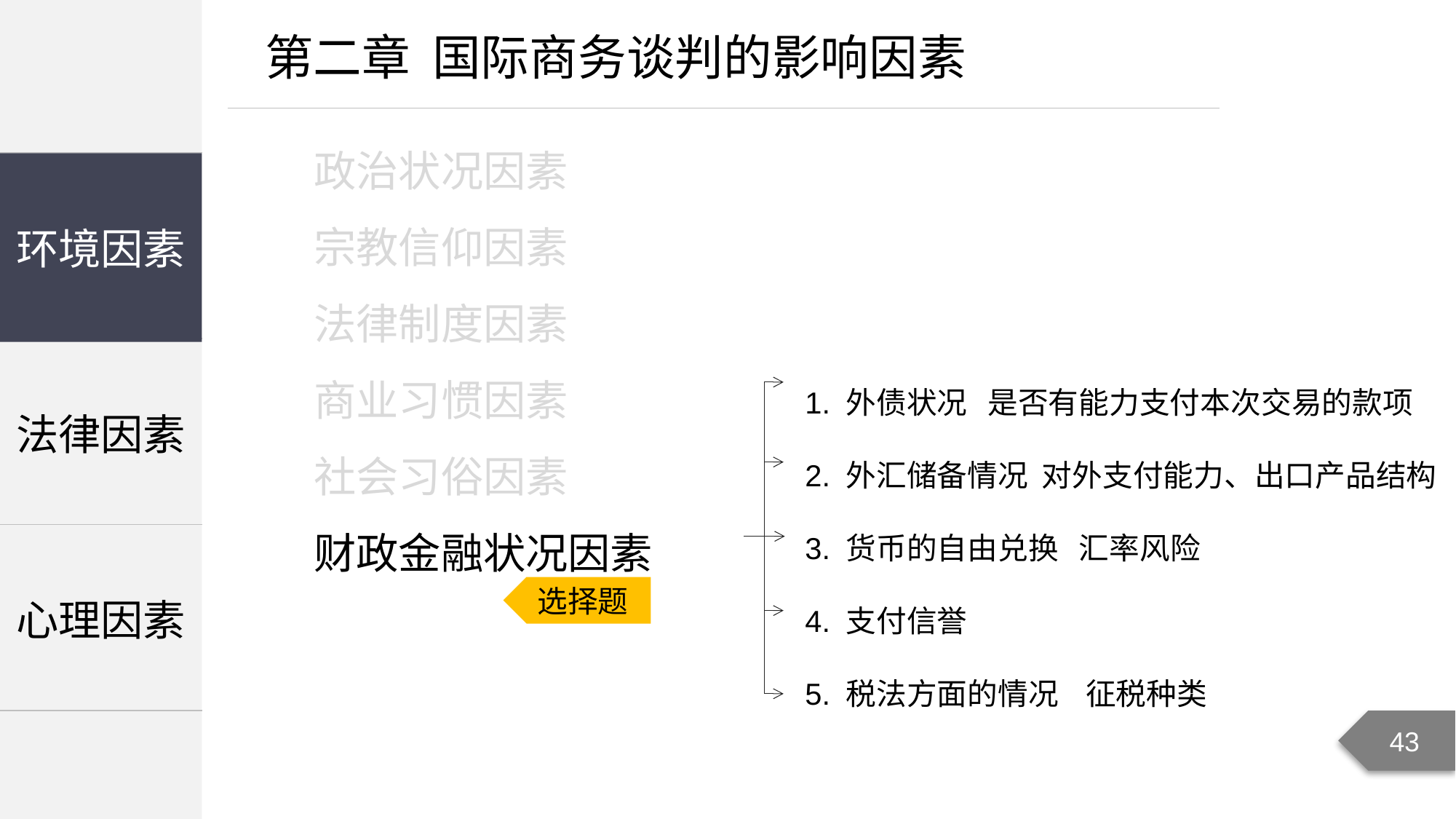

第二章  国际商务谈判的影响因素
政治状况因素
宗教信仰因素
法律制度因素
商业习惯因素
社会习俗因素
财政金融状况因素

|  |
| --- |
| 法律因素 |
| 心理因素 |
环境因素

外债状况   是否有能力支付本次交易的款项
外汇储备情况  对外支付能力、出口产品结构
货币的自由兑换   汇率风险
支付信誉
税法方面的情况    征税种类

选择题
43